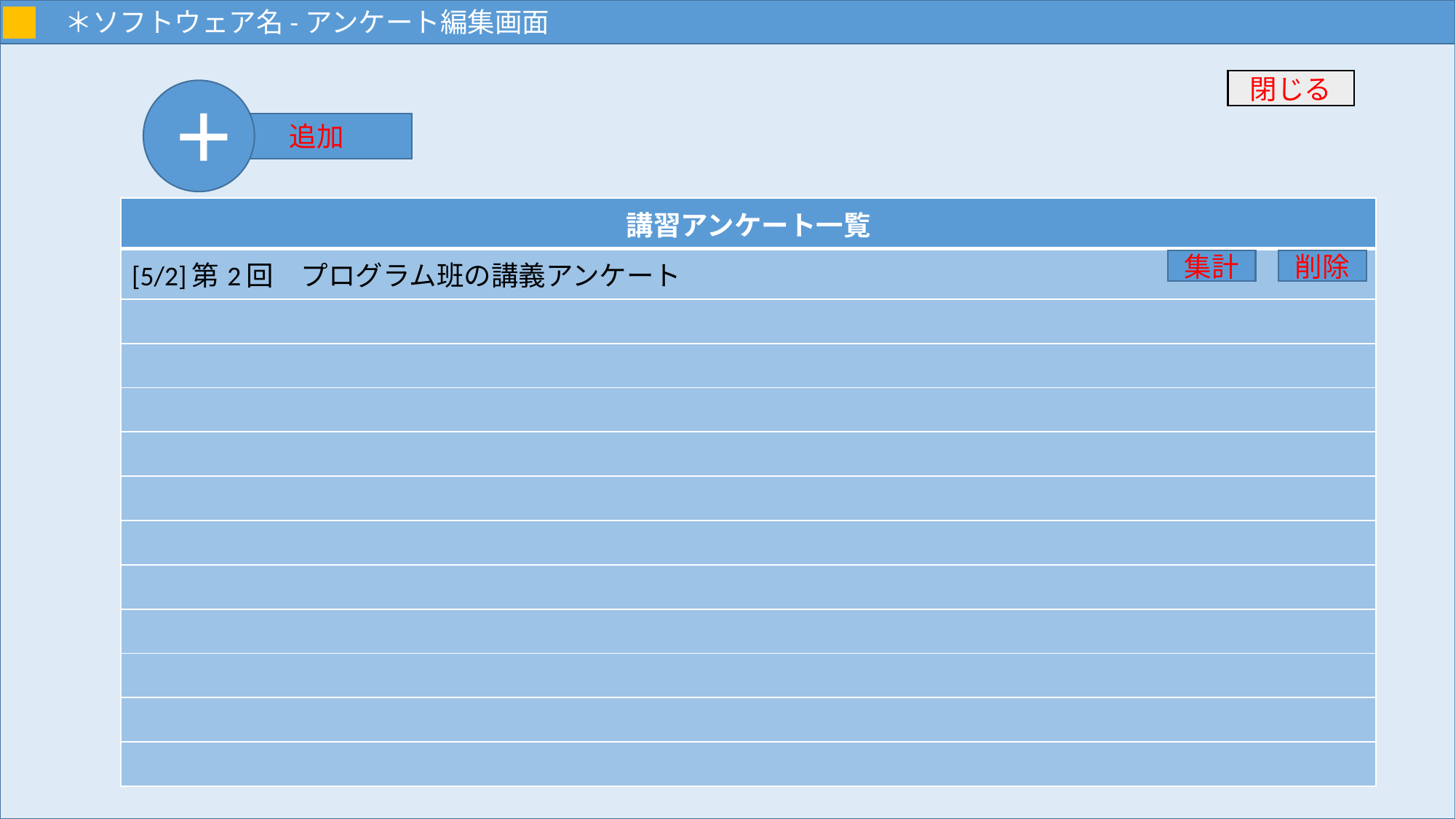

＊ソフトウェア名-アンケート編集画面

閉じる
＋
追加
| 講習アンケート一覧 |
| --- |
| [5/2]第2回　プログラム班の講義アンケート |
|  |
|  |
|  |
|  |
|  |
|  |
|  |
|  |
|  |
|  |
|  |
集計
削除